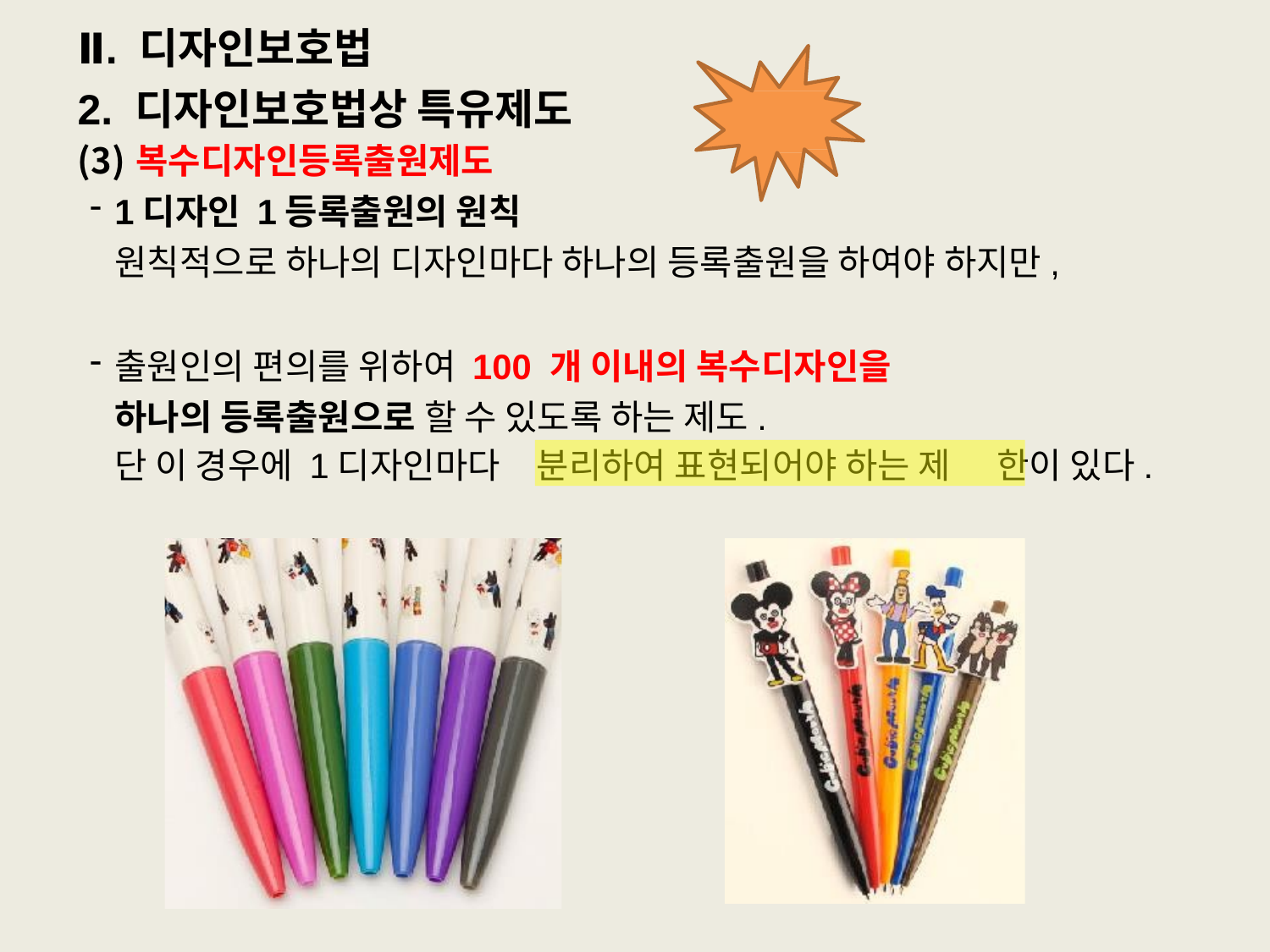

# Ⅱ. 디자인보호법

2. 디자인보호법상 특유제도
복수디자인등록출원제도
1디자인 1등록출원의 원칙
원칙적으로 하나의 디자인마다 하나의 등록출원을 하여야 하지만,

출원인의 편의를 위하여 100 개 이내의 복수디자인을  하나의 등록출원으로 할 수 있도록 하는 제도.

분리하여 표현되어야 하는 제
단 이 경우에 1디자인마다
한이 있다.